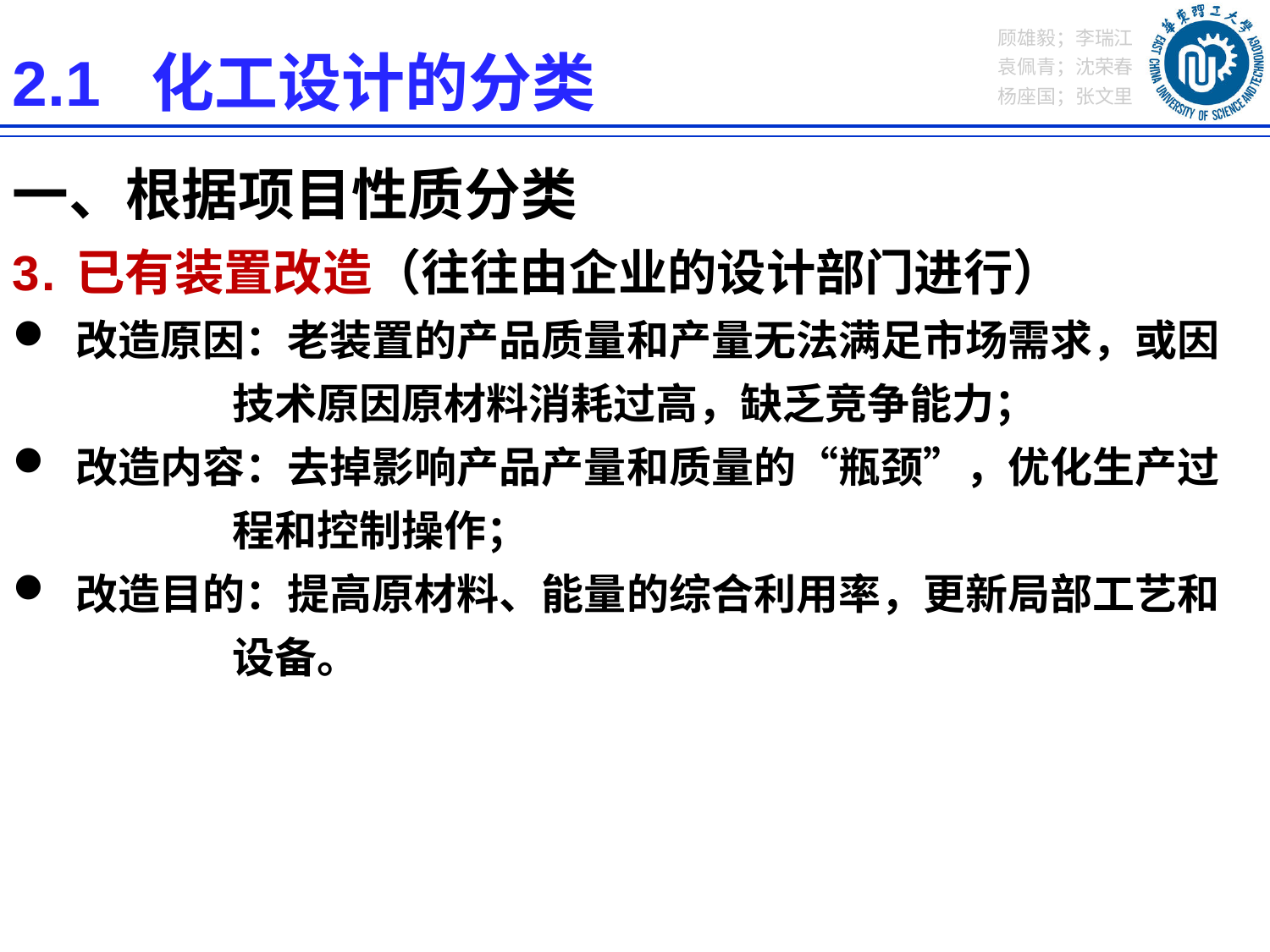

2.1  化工设计的分类
一、根据项目性质分类
已有装置改造（往往由企业的设计部门进行）
改造原因：老装置的产品质量和产量无法满足市场需求，或因
                      技术原因原材料消耗过高，缺乏竞争能力；
改造内容：去掉影响产品产量和质量的“瓶颈”，优化生产过
                      程和控制操作；
改造目的：提高原材料、能量的综合利用率，更新局部工艺和
                      设备。